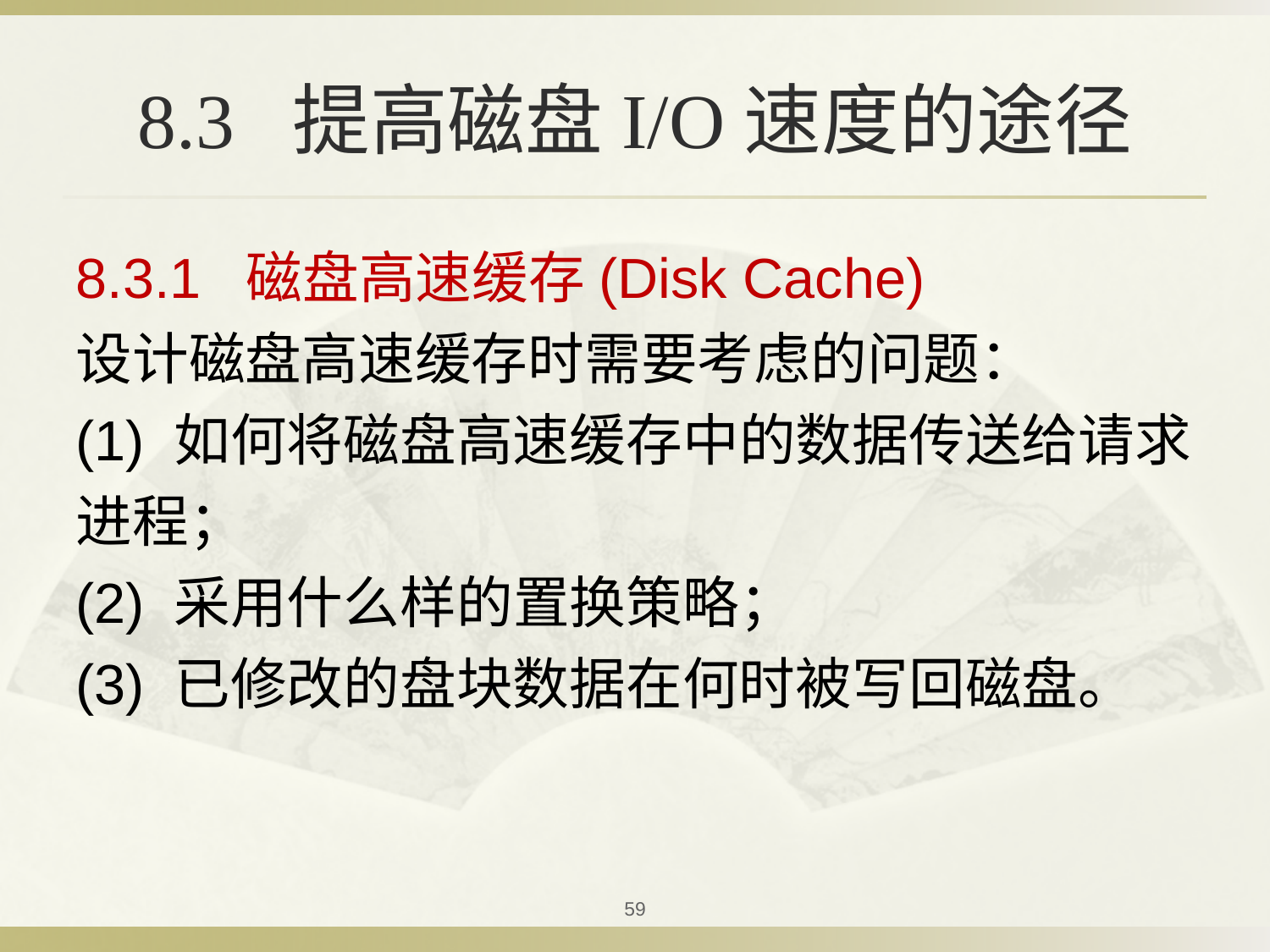

# 8.3  提高磁盘I/O速度的途径
8.3.1  磁盘高速缓存(Disk Cache)
设计磁盘高速缓存时需要考虑的问题：
(1) 如何将磁盘高速缓存中的数据传送给请求进程；
(2) 采用什么样的置换策略；
(3) 已修改的盘块数据在何时被写回磁盘。
59